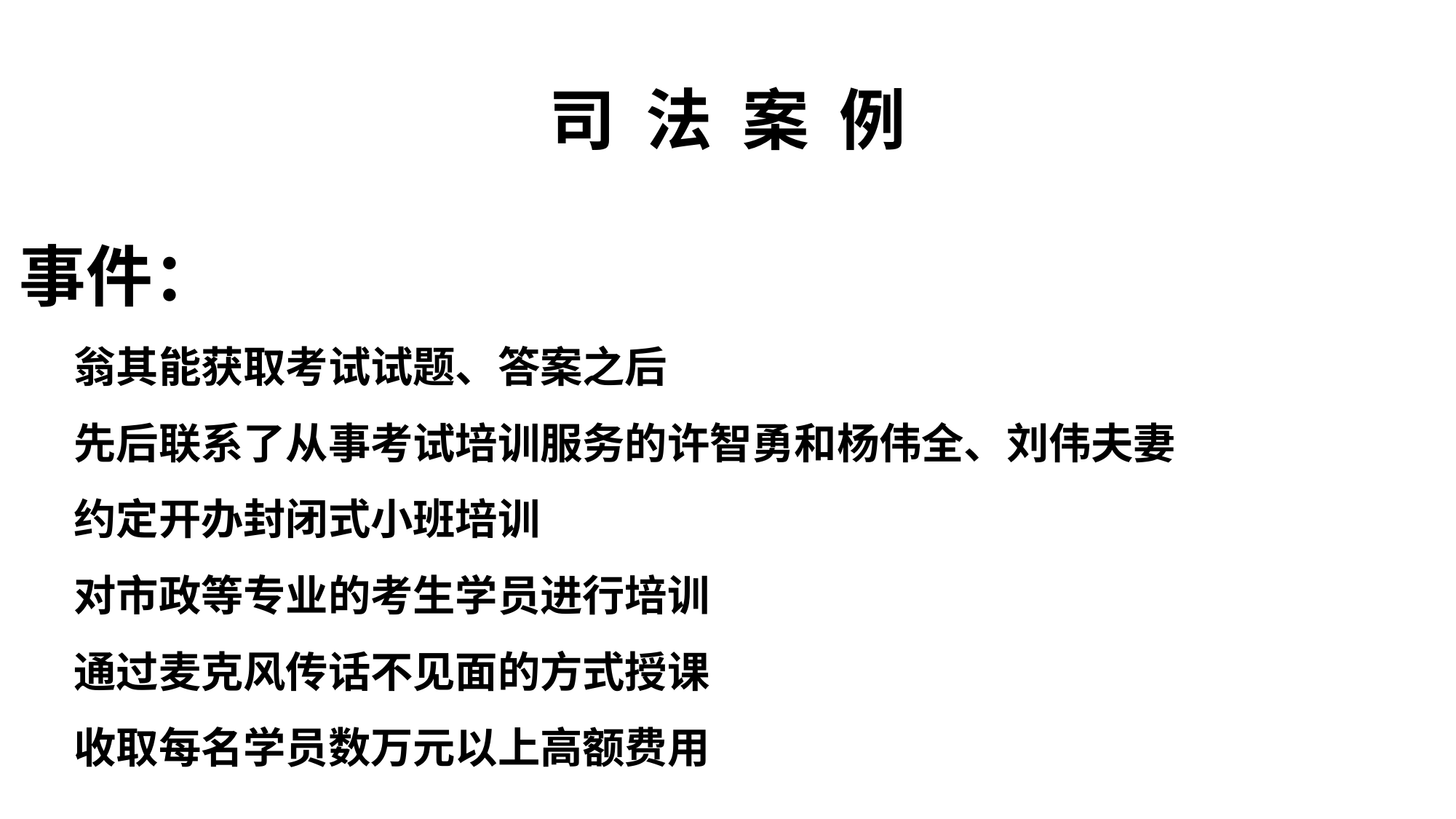

# 司  法  案  例
事件：
翁其能获取考试试题、答案之后
先后联系了从事考试培训服务的许智勇和杨伟全、刘伟夫妻
约定开办封闭式小班培训
对市政等专业的考生学员进行培训
通过麦克风传话不见面的方式授课
收取每名学员数万元以上高额费用